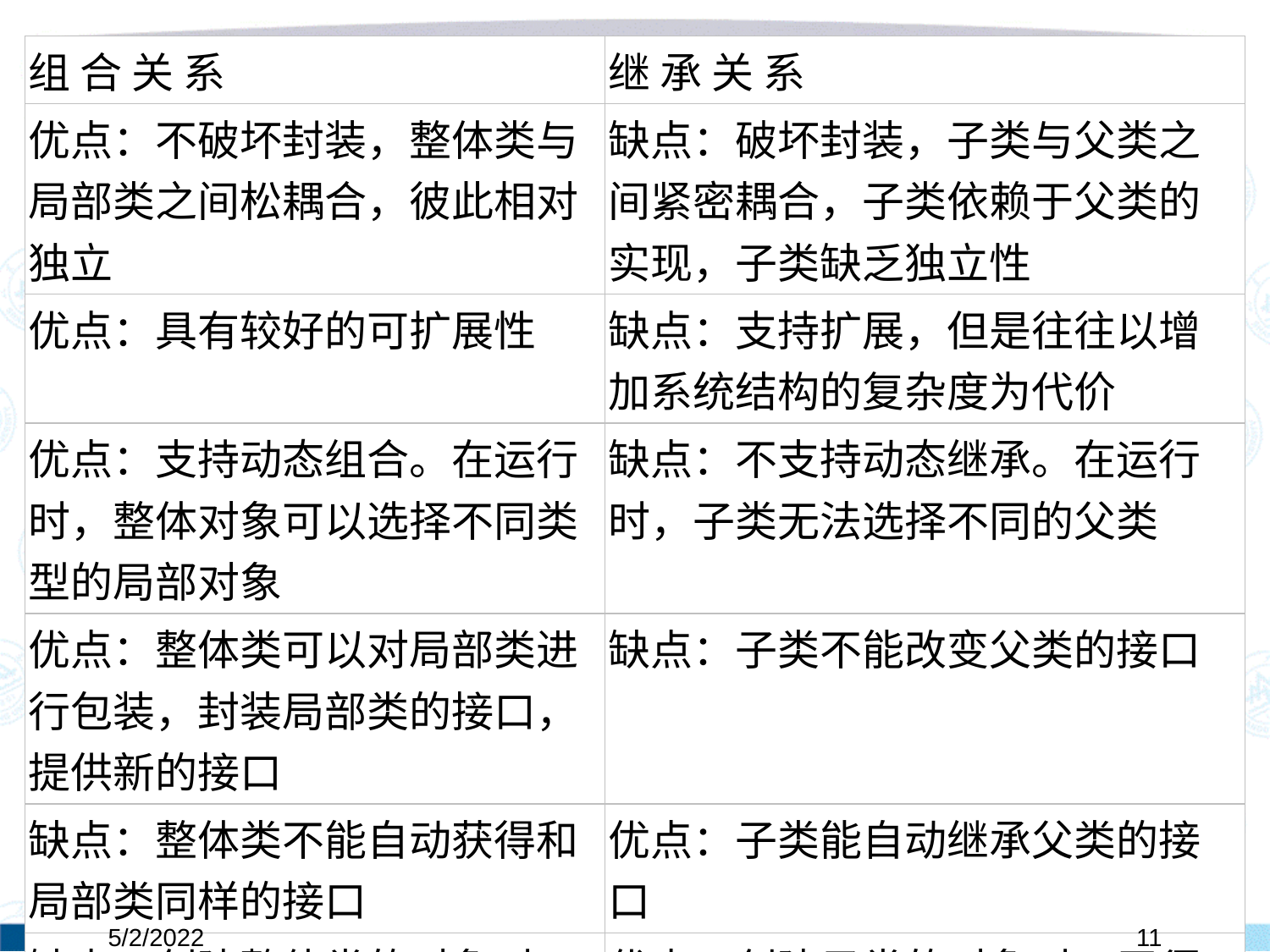

| 组 合 关 系 | 继 承 关 系 |
| --- | --- |
| 优点：不破坏封装，整体类与局部类之间松耦合，彼此相对独立 | 缺点：破坏封装，子类与父类之间紧密耦合，子类依赖于父类的实现，子类缺乏独立性 |
| 优点：具有较好的可扩展性 | 缺点：支持扩展，但是往往以增加系统结构的复杂度为代价 |
| 优点：支持动态组合。在运行时，整体对象可以选择不同类型的局部对象 | 缺点：不支持动态继承。在运行时，子类无法选择不同的父类 |
| 优点：整体类可以对局部类进行包装，封装局部类的接口，提供新的接口 | 缺点：子类不能改变父类的接口 |
| 缺点：整体类不能自动获得和局部类同样的接口 | 优点：子类能自动继承父类的接口 |
| 缺点：创建整体类的对象时，需要创建所有局部类的对象 | 优点：创建子类的对象时，无须创建父类的对象 |
#
5/2/2022
11